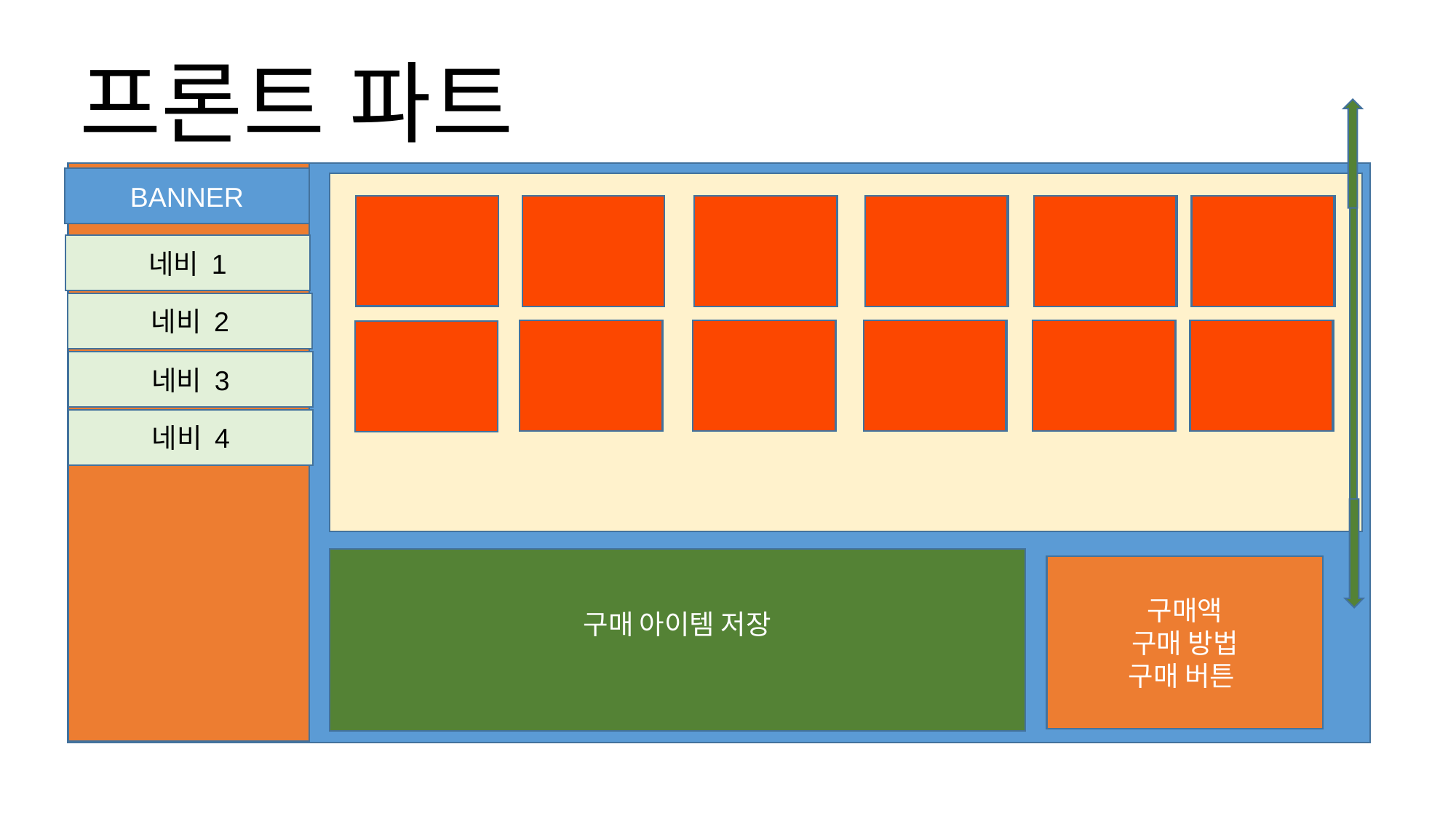

# 프론트 파트

BANNER

네비 1
네비 2

네비 3
네비 4

구매 아이템 저장

구매액
구매 방법
구매 버튼